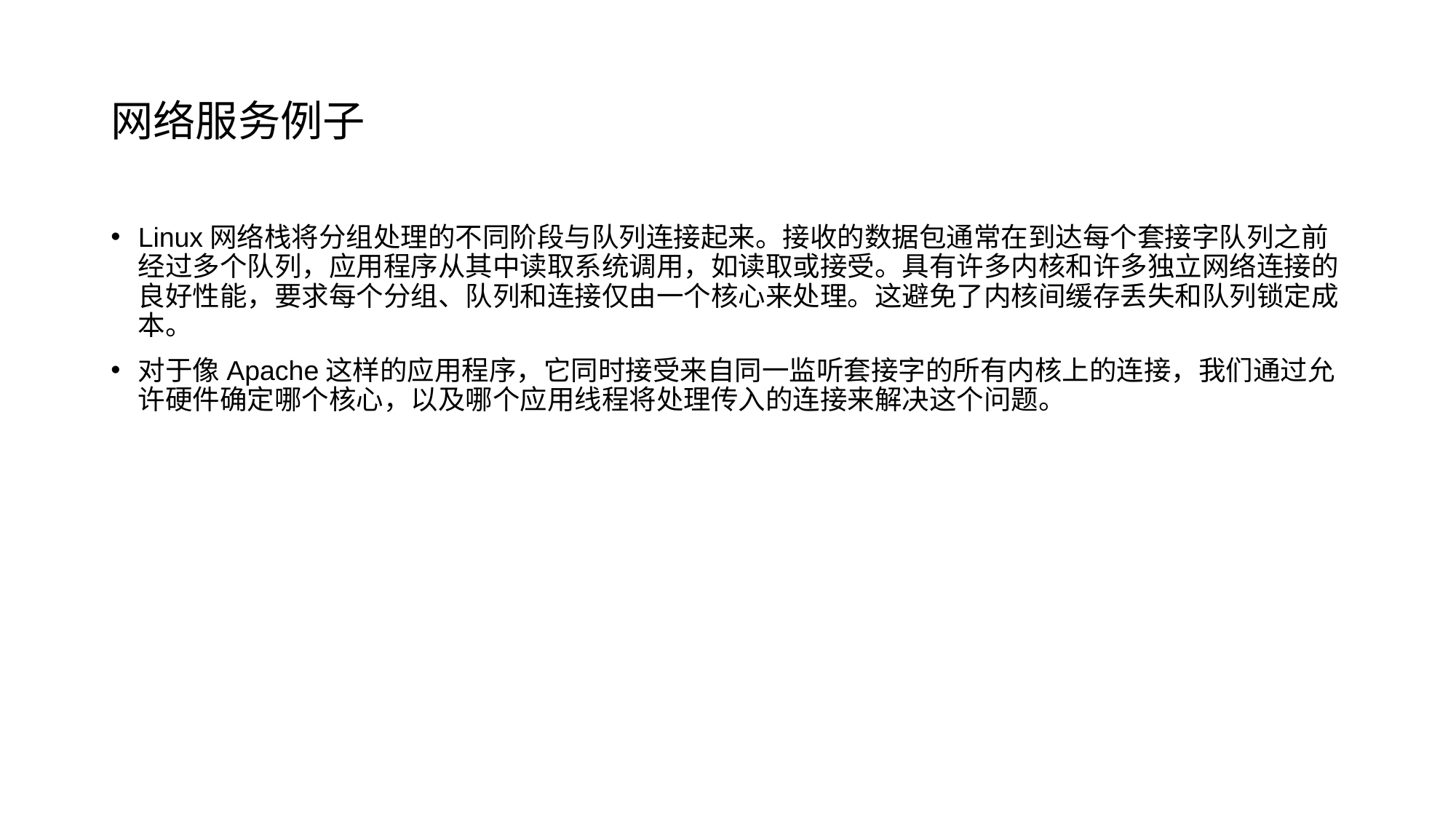

# 网络服务例子
Linux网络栈将分组处理的不同阶段与队列连接起来。接收的数据包通常在到达每个套接字队列之前经过多个队列，应用程序从其中读取系统调用，如读取或接受。具有许多内核和许多独立网络连接的良好性能，要求每个分组、队列和连接仅由一个核心来处理。这避免了内核间缓存丢失和队列锁定成本。
对于像Apache这样的应用程序，它同时接受来自同一监听套接字的所有内核上的连接，我们通过允许硬件确定哪个核心，以及哪个应用线程将处理传入的连接来解决这个问题。